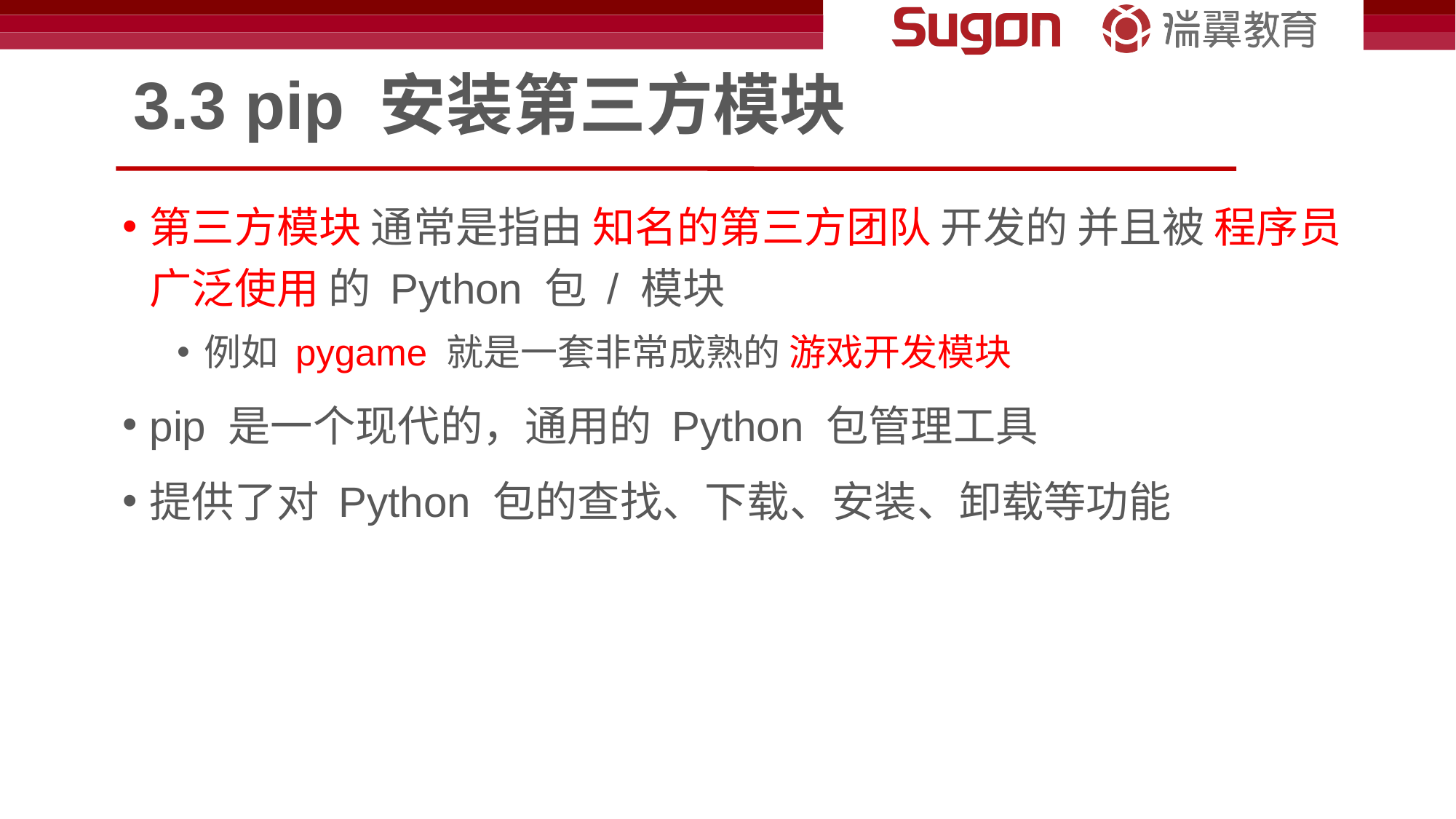

# 3.3 pip 安装第三方模块
第三方模块 通常是指由 知名的第三方团队 开发的 并且被 程序员广泛使用 的 Python 包 / 模块
例如 pygame 就是一套非常成熟的 游戏开发模块
pip 是一个现代的，通用的 Python 包管理工具
提供了对 Python 包的查找、下载、安装、卸载等功能